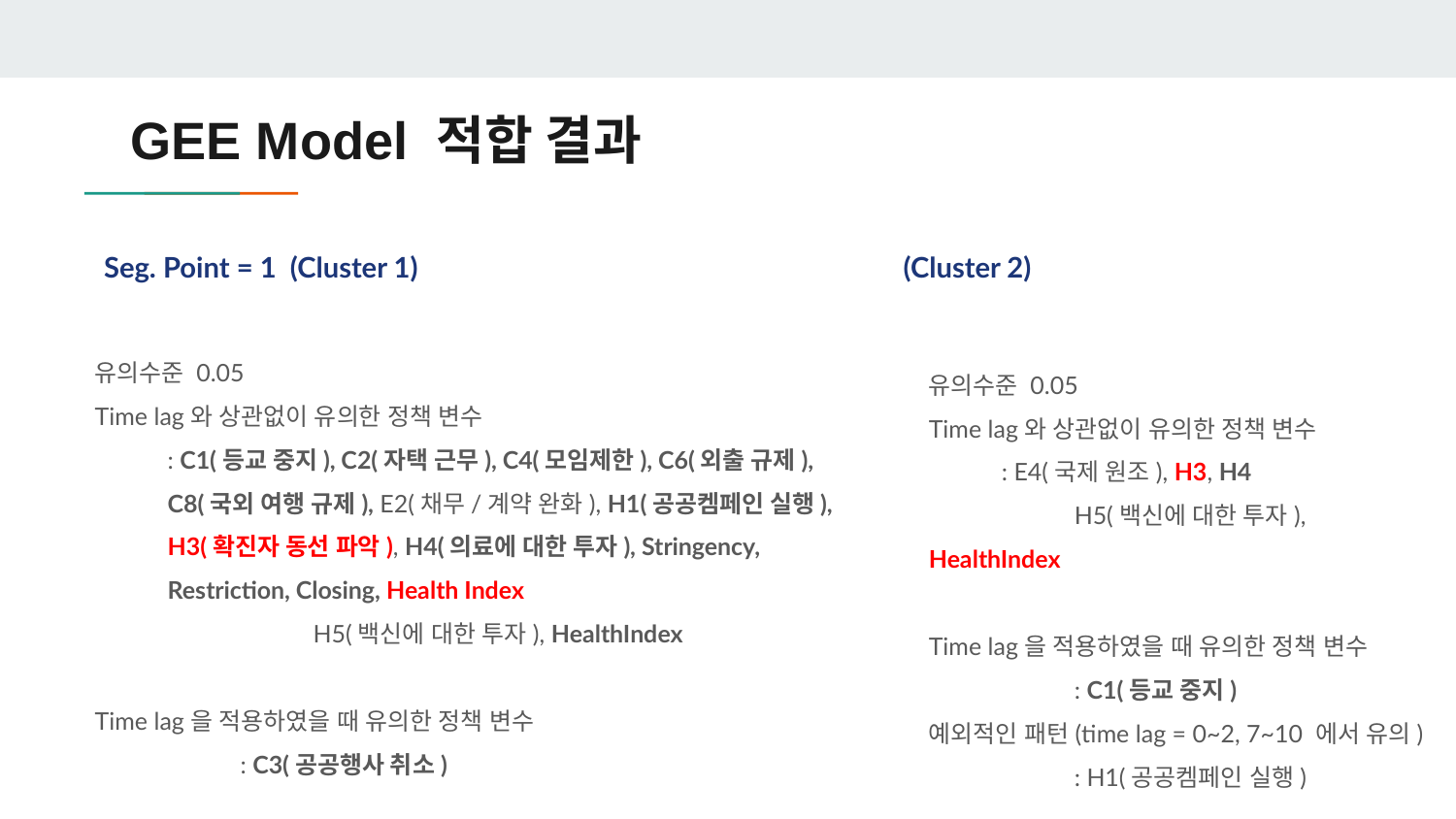

# GEE Model 적합 결과
Seg. Point = 1  (Cluster 1)

(Cluster 2)

유의수준 0.05
Time lag와 상관없이 유의한 정책 변수
: C1(등교 중지), C2(자택 근무), C4(모임제한), C6(외출 규제), C8(국외 여행 규제), E2(채무/계약 완화), H1(공공켐페인 실행), H3(확진자 동선 파악), H4(의료에 대한 투자), Stringency, Restriction, Closing, Health Index
	H5(백신에 대한 투자), HealthIndex

Time lag을 적용하였을 때 유의한 정책 변수
	: C3(공공행사 취소)

유의수준 0.05
Time lag와 상관없이 유의한 정책 변수
: E4(국제 원조), H3, H4
	H5(백신에 대한 투자), HealthIndex

Time lag을 적용하였을 때 유의한 정책 변수
	: C1(등교 중지)
예외적인 패턴(time lag = 0~2, 7~10 에서 유의)
	: H1(공공켐페인 실행)